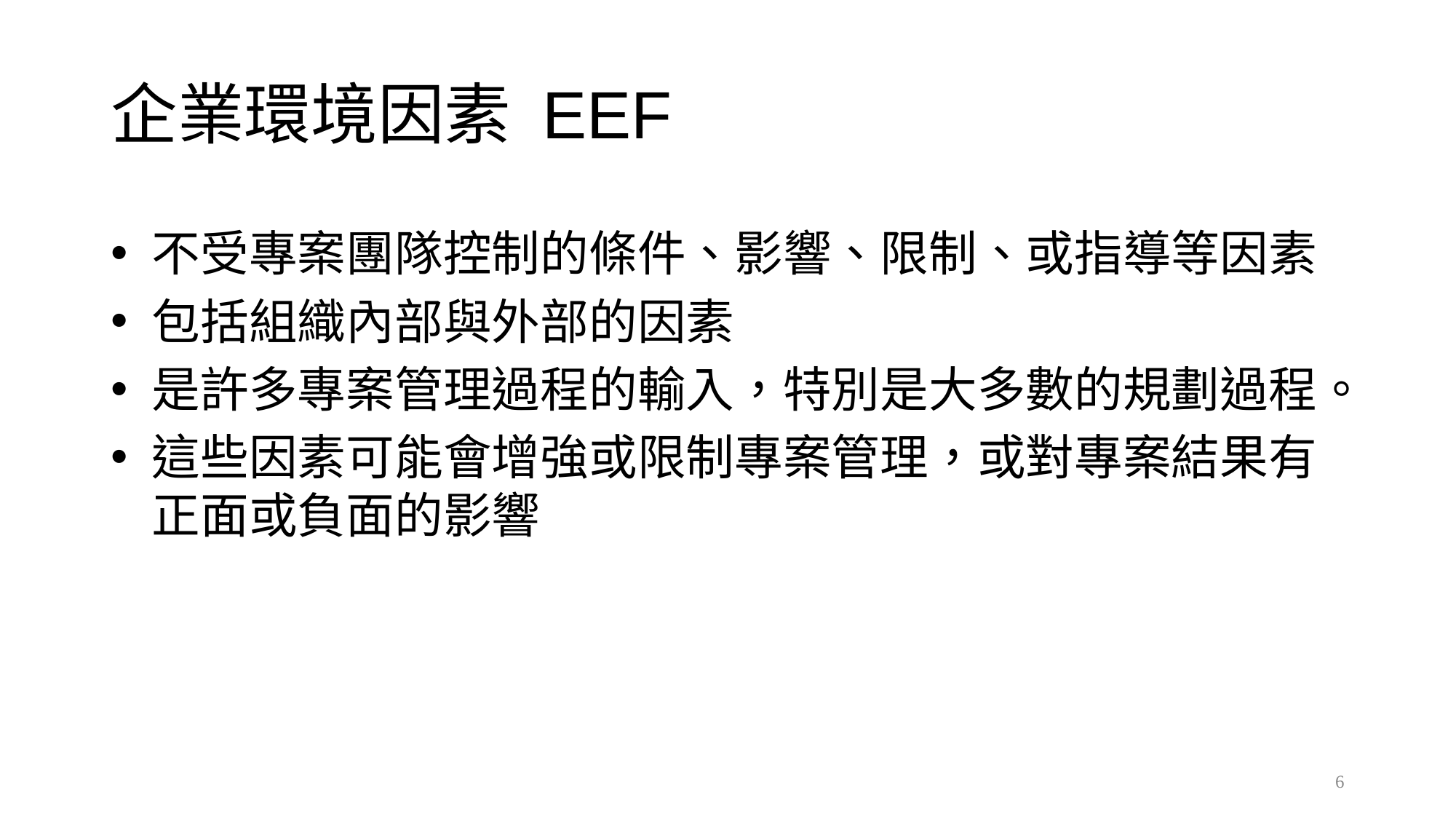

# 企業環境因素 EEF
不受專案團隊控制的條件、影響、限制、或指導等因素
包括組織內部與外部的因素
是許多專案管理過程的輸入，特別是大多數的規劃過程。
這些因素可能會增強或限制專案管理，或對專案結果有正面或負面的影響

6